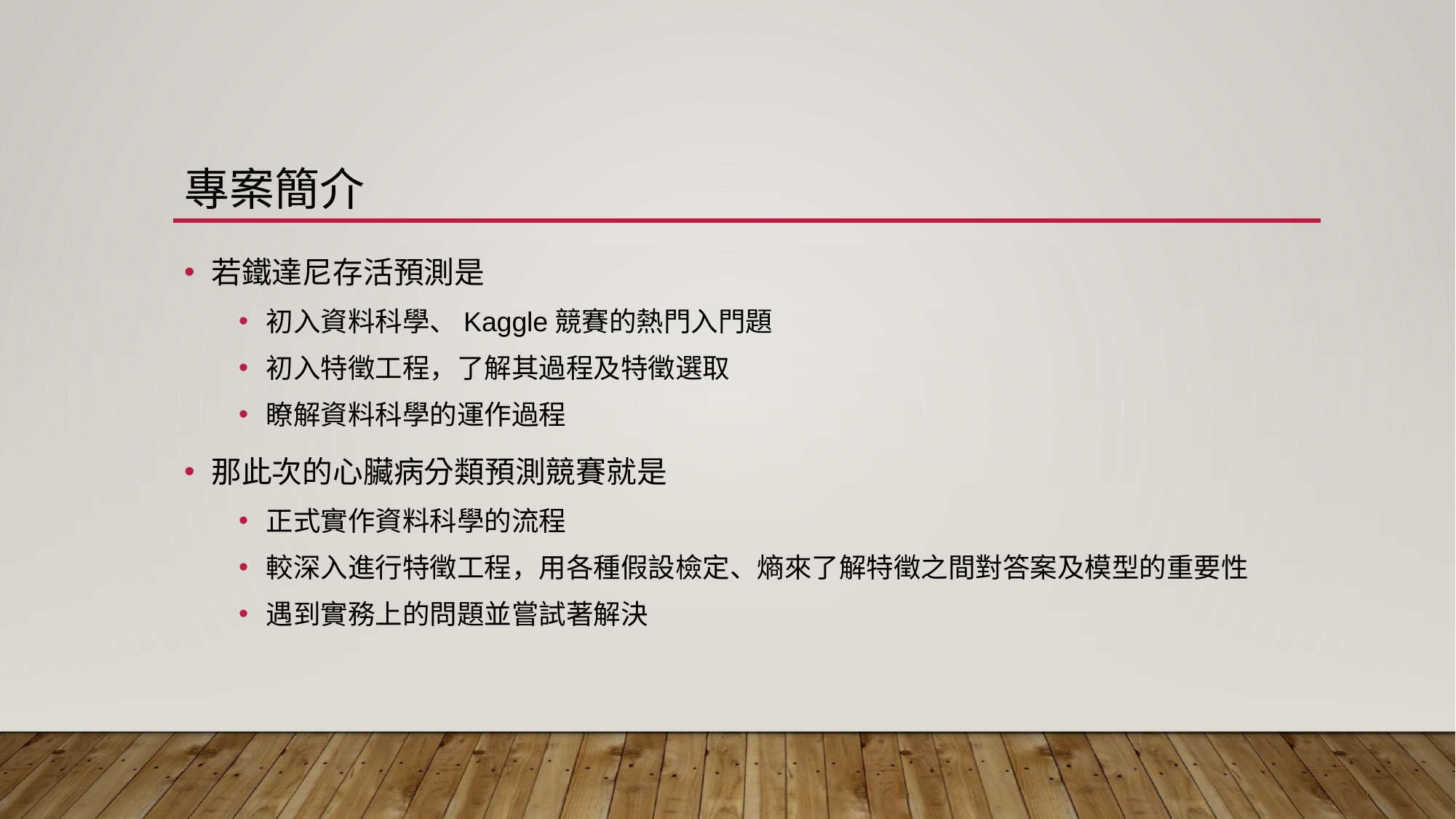

# 專案簡介
若鐵達尼存活預測是
初入資料科學、Kaggle競賽的熱門入門題
初入特徵工程，了解其過程及特徵選取
瞭解資料科學的運作過程
那此次的心臟病分類預測競賽就是
正式實作資料科學的流程
較深入進行特徵工程，用各種假設檢定、熵來了解特徵之間對答案及模型的重要性
遇到實務上的問題並嘗試著解決